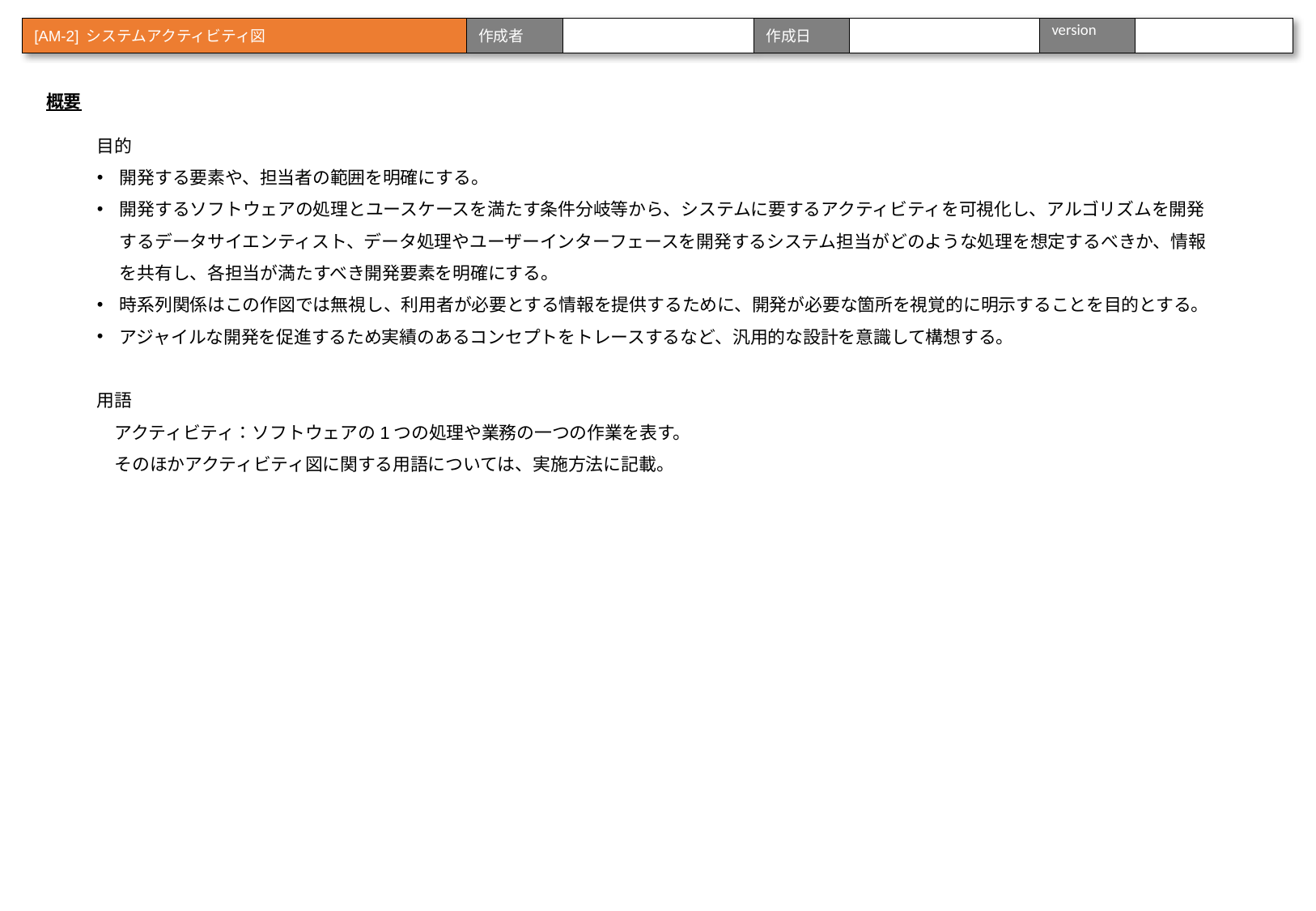

| [AM-2] システムアクティビティ図 | 作成者 |  | 作成日 |  | version |  |
| --- | --- | --- | --- | --- | --- | --- |
概要
目的
開発する要素や、担当者の範囲を明確にする。
開発するソフトウェアの処理とユースケースを満たす条件分岐等から、システムに要するアクティビティを可視化し、アルゴリズムを開発するデータサイエンティスト、データ処理やユーザーインターフェースを開発するシステム担当がどのような処理を想定するべきか、情報を共有し、各担当が満たすべき開発要素を明確にする。
時系列関係はこの作図では無視し、利用者が必要とする情報を提供するために、開発が必要な箇所を視覚的に明示することを目的とする。
アジャイルな開発を促進するため実績のあるコンセプトをトレースするなど、汎用的な設計を意識して構想する。

用語
　アクティビティ：ソフトウェアの1つの処理や業務の一つの作業を表す。
　そのほかアクティビティ図に関する用語については、実施方法に記載。